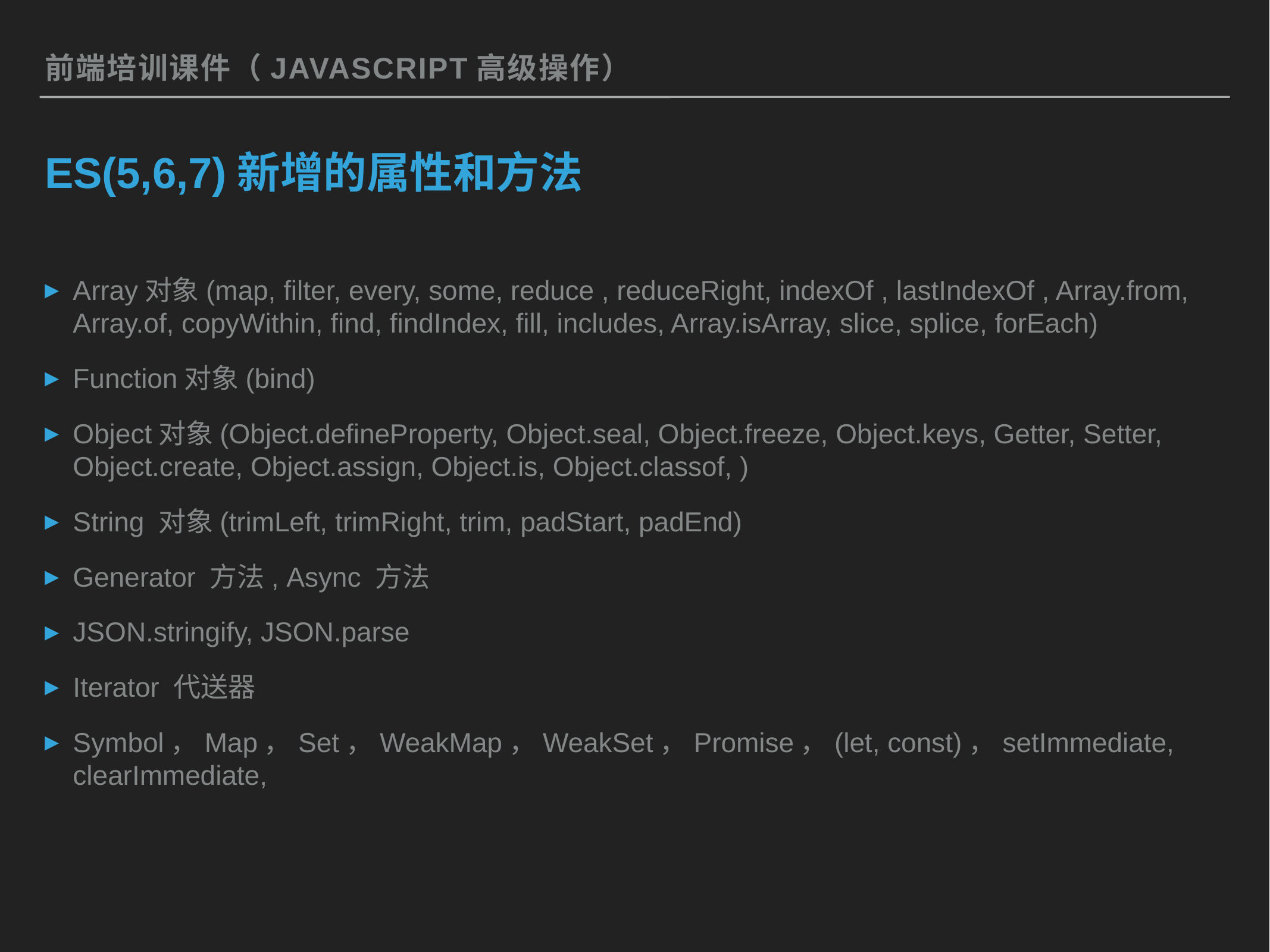

前端培训课件（javascript高级操作）
# ES(5,6,7)新增的属性和方法
Array对象(map, filter, every, some, reduce , reduceRight, indexOf , lastIndexOf , Array.from, Array.of, copyWithin, find, findIndex, fill, includes, Array.isArray, slice, splice, forEach)
Function对象(bind)
Object对象(Object.defineProperty, Object.seal, Object.freeze, Object.keys, Getter, Setter, Object.create, Object.assign, Object.is, Object.classof, )
String 对象(trimLeft, trimRight, trim, padStart, padEnd)
Generator 方法, Async 方法
JSON.stringify, JSON.parse
Iterator 代送器
Symbol，Map，Set，WeakMap，WeakSet，Promise，(let, const)，setImmediate, clearImmediate,